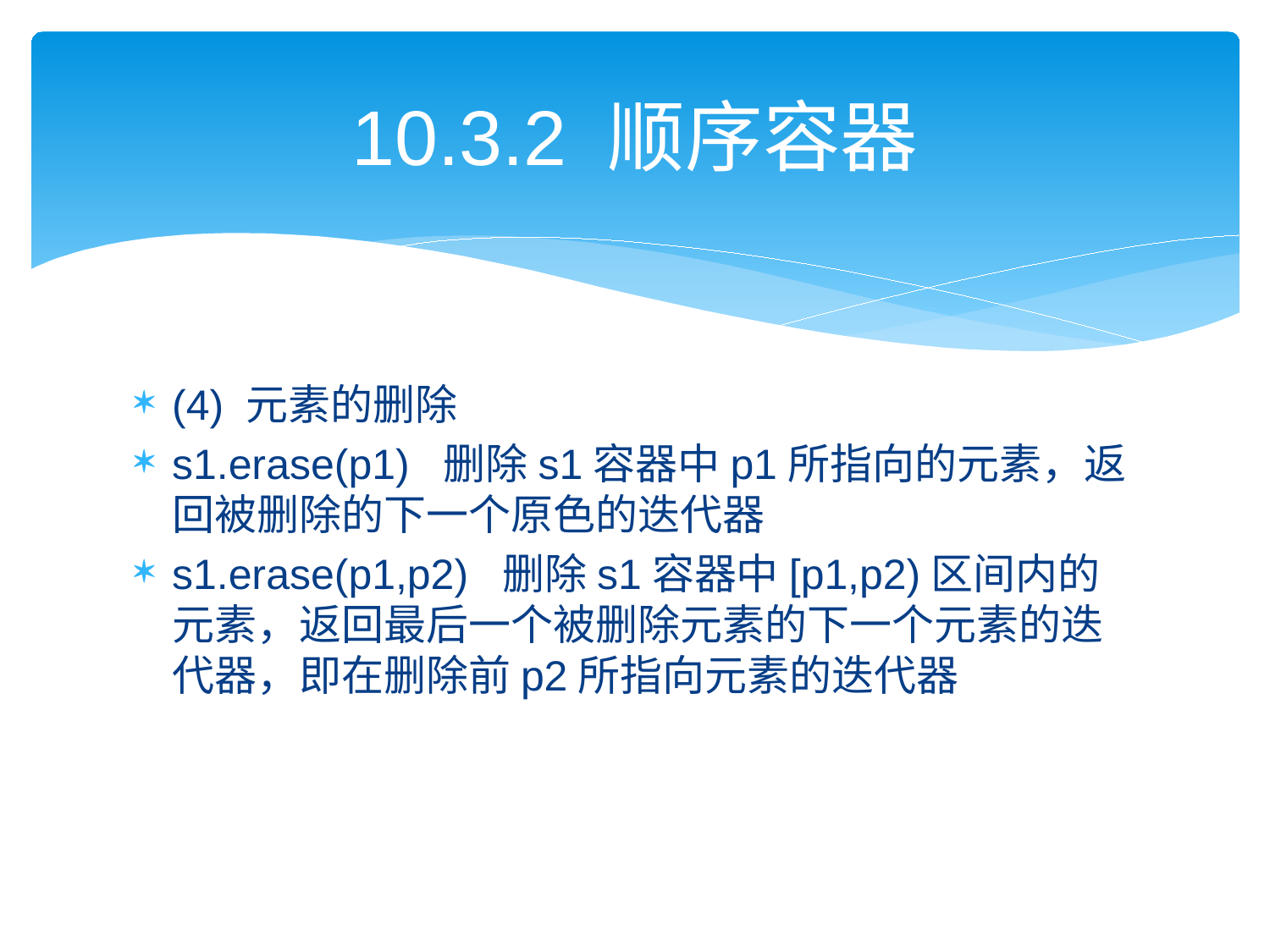

# 10.3.2 顺序容器
(4) 元素的删除
s1.erase(p1)  删除s1容器中p1所指向的元素，返回被删除的下一个原色的迭代器
s1.erase(p1,p2)  删除s1容器中[p1,p2)区间内的元素，返回最后一个被删除元素的下一个元素的迭代器，即在删除前p2所指向元素的迭代器